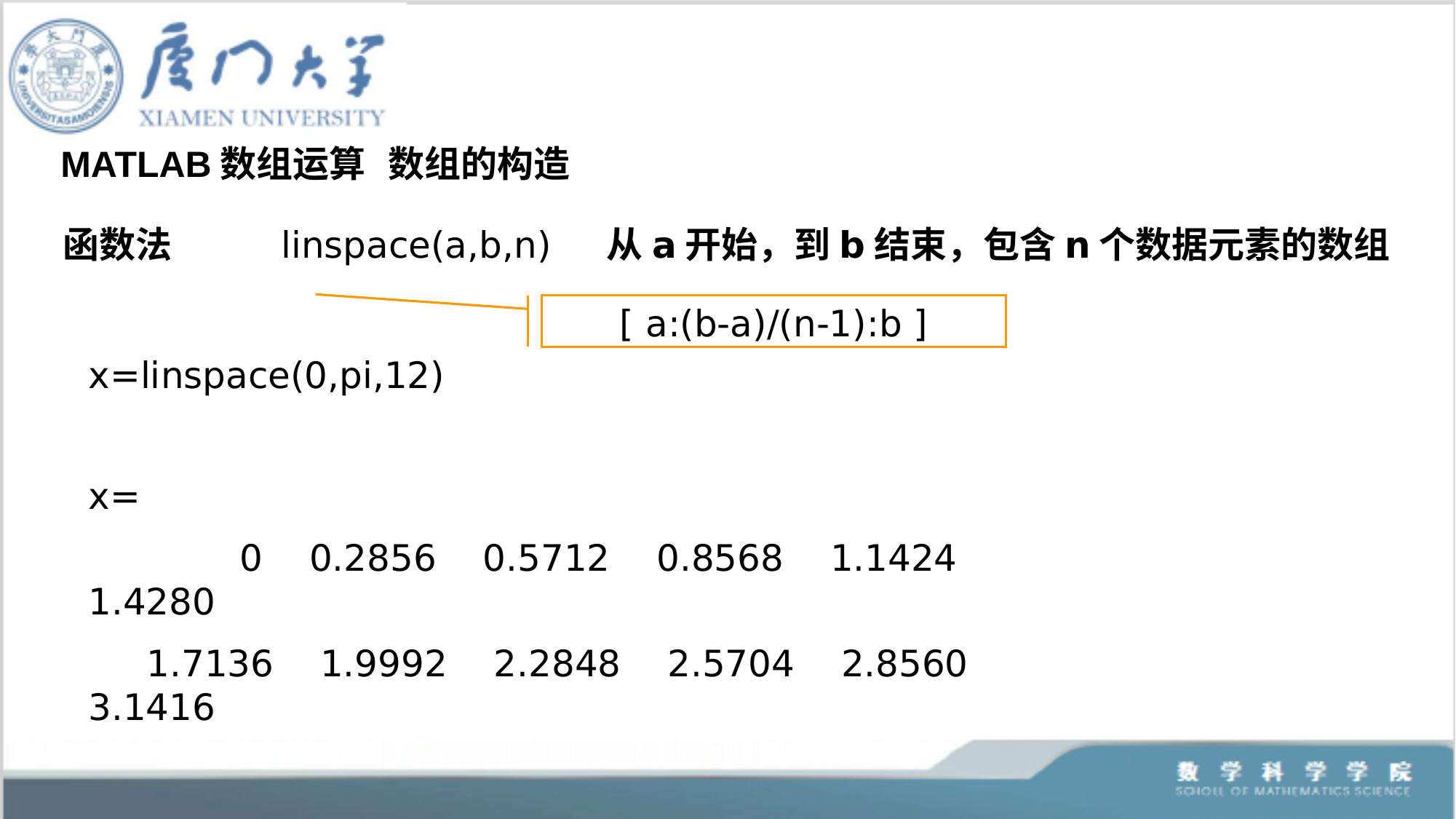

MATLAB数组运算	数组的构造
函数法	linspace(a,b,n)    从a开始，到b结束，包含n个数据元素的数组
[ a:(b-a)/(n-1):b ]
x=linspace(0,pi,12)

x=
             0    0.2856    0.5712    0.8568    1.1424    1.4280
     1.7136    1.9992    2.2848    2.5704    2.8560    3.1416